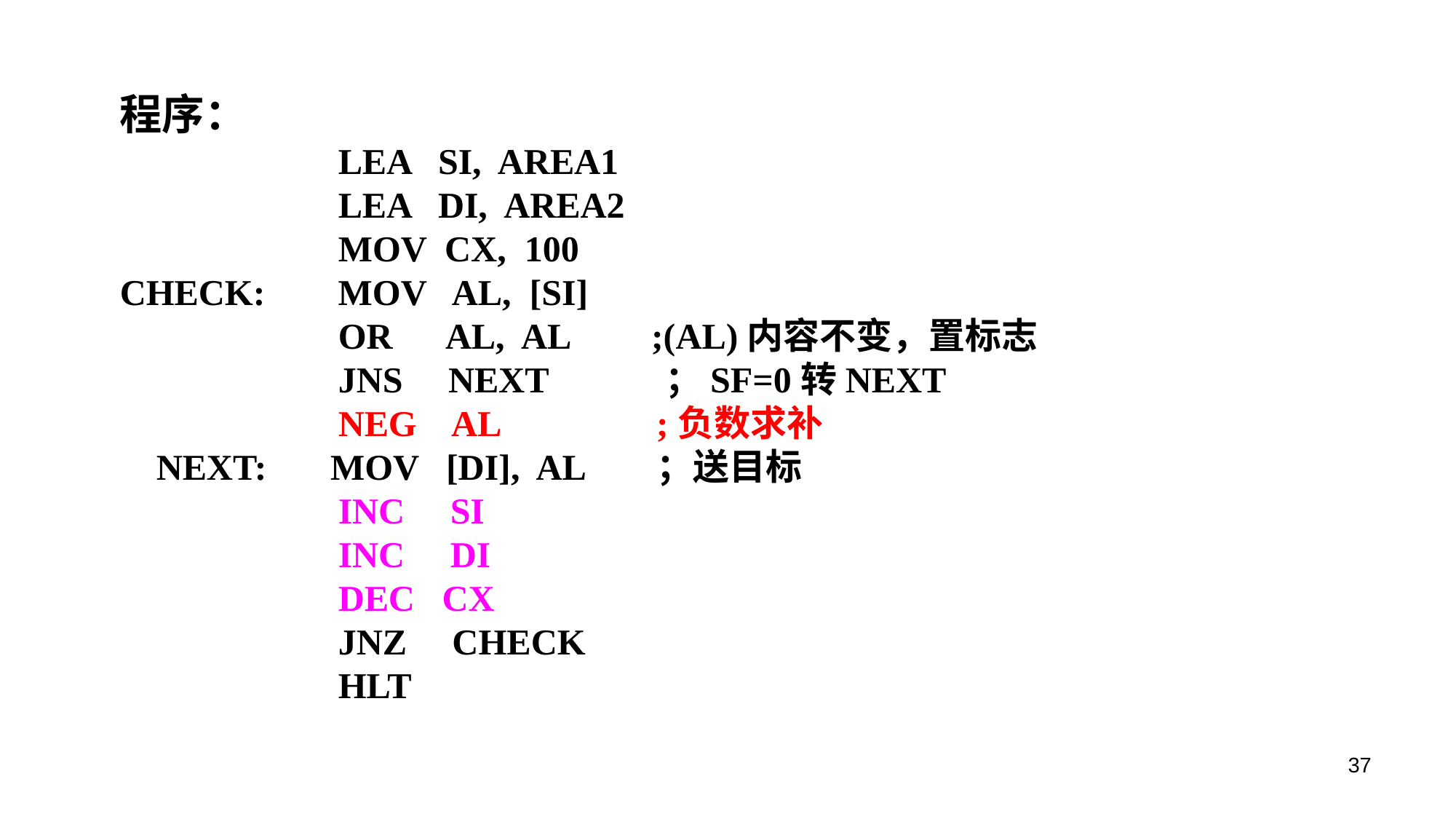

程序：
		LEA   SI,  AREA1
		LEA   DI,  AREA2
		MOV  CX,  100
CHECK:        MOV   AL,  [SI]
		OR      AL,  AL         ;(AL)内容不变，置标志
		JNS     NEXT	           ；SF=0转NEXT
		NEG    AL	           ;负数求补
    NEXT:       MOV   [DI],  AL       ；送目标
		INC     SI
		INC     DI
		DEC   CX
		JNZ     CHECK
		HLT
37